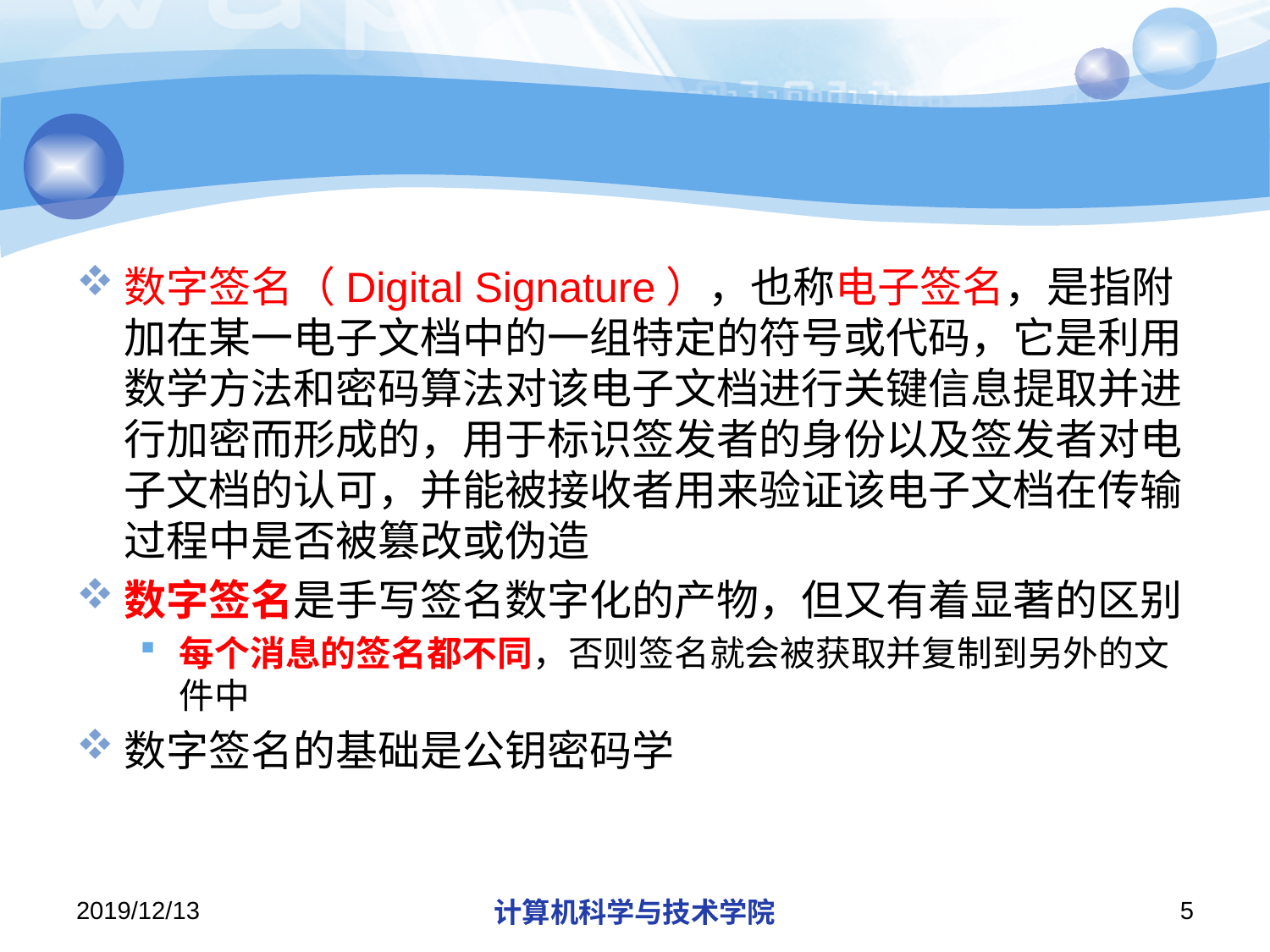

#
数字签名（Digital Signature），也称电子签名，是指附加在某一电子文档中的一组特定的符号或代码，它是利用数学方法和密码算法对该电子文档进行关键信息提取并进行加密而形成的，用于标识签发者的身份以及签发者对电子文档的认可，并能被接收者用来验证该电子文档在传输过程中是否被篡改或伪造
数字签名是手写签名数字化的产物，但又有着显著的区别
每个消息的签名都不同，否则签名就会被获取并复制到另外的文件中
数字签名的基础是公钥密码学

2019/12/13
计算机科学与技术学院
5